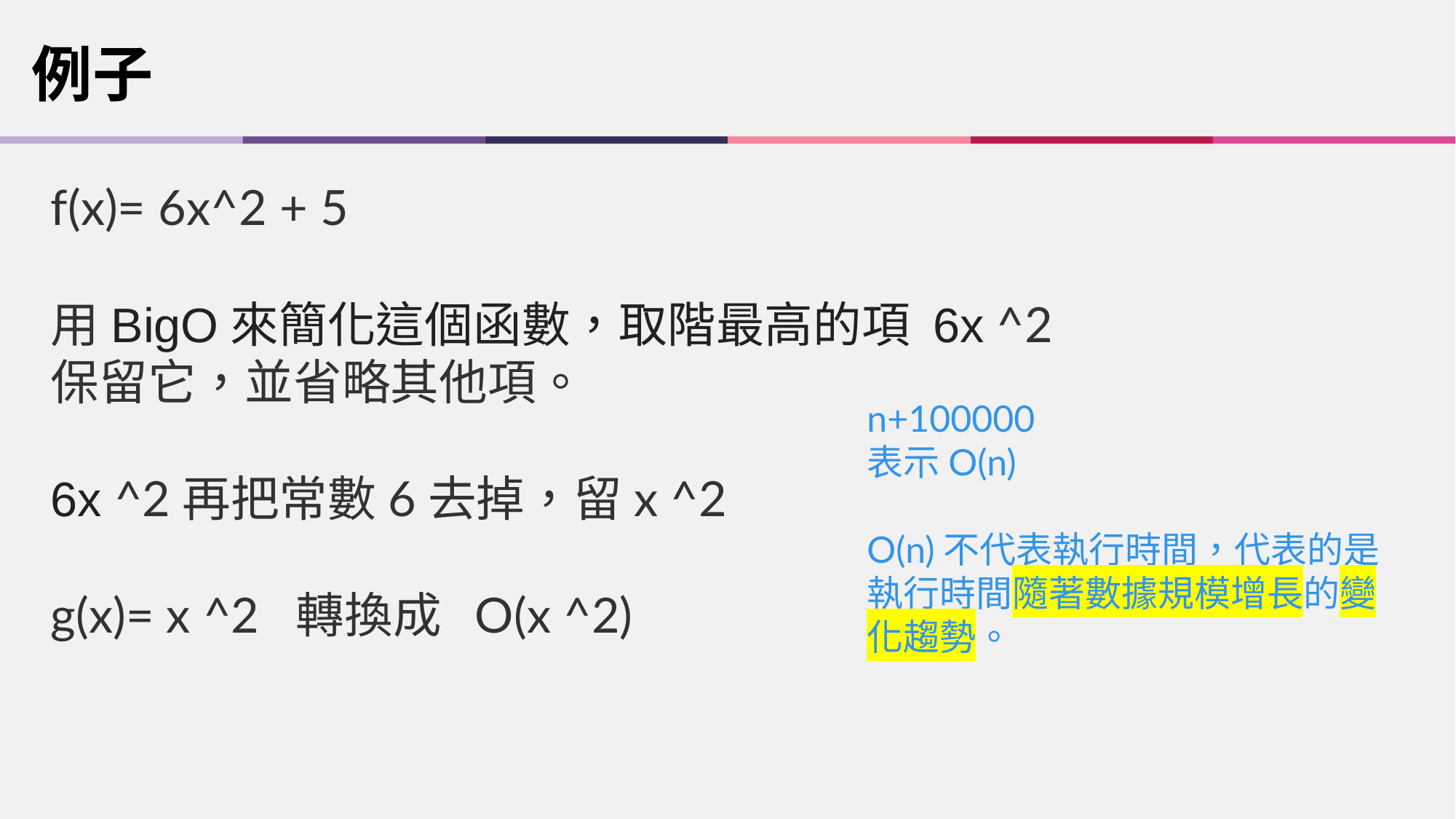

例子
f(x)= 6x^2 + 5

用BigO來簡化這個函數，取階最高的項 6x ^2
保留它，並省略其他項。

6x ^2再把常數6去掉，留x ^2

g(x)= x ^2  轉換成  O(x ^2)
n+100000
表示O(n)

O(n)不代表執行時間，代表的是執行時間隨著數據規模增長的變化趨勢。